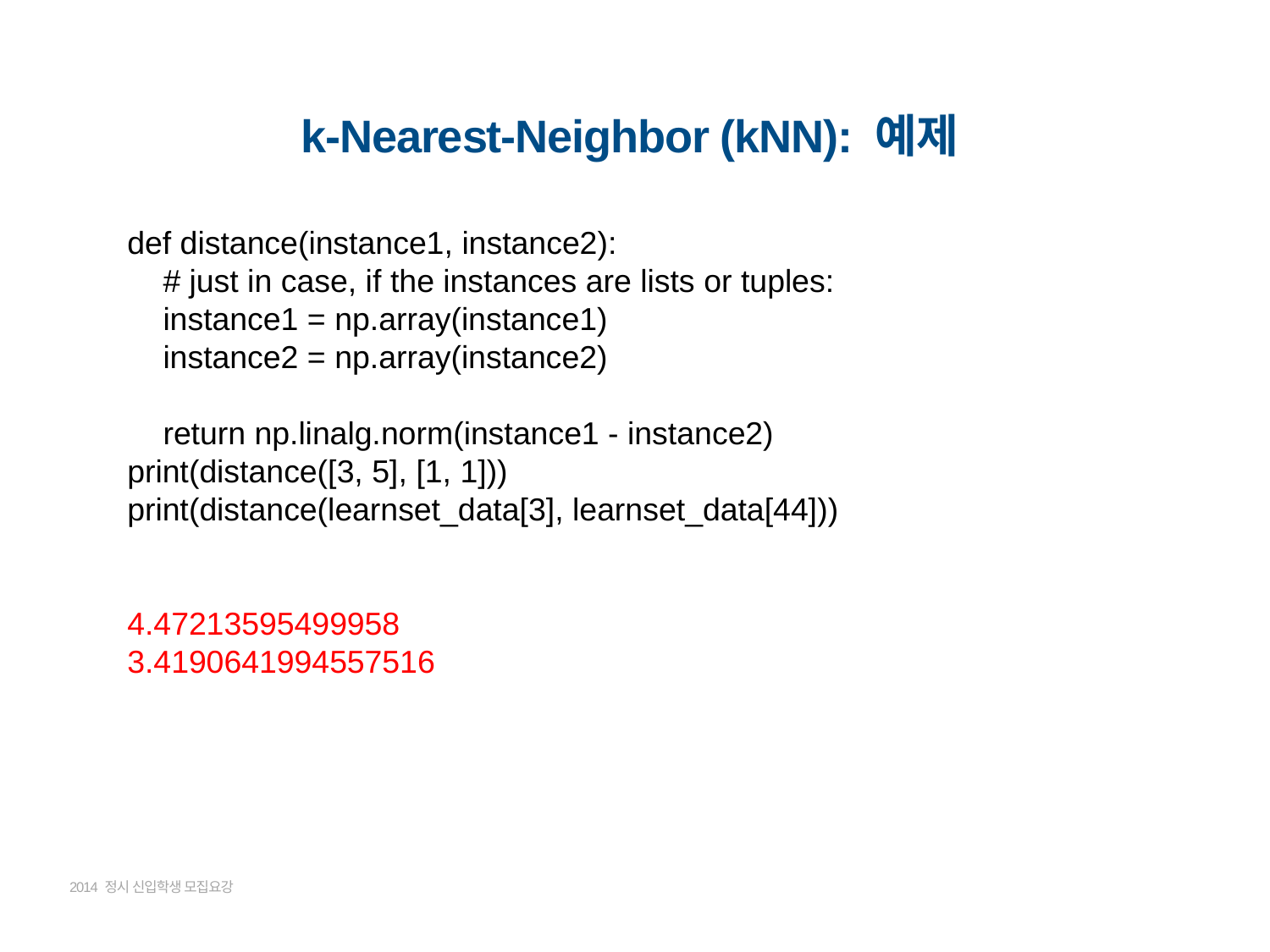

k-Nearest-Neighbor (kNN): 예제
def distance(instance1, instance2):
    # just in case, if the instances are lists or tuples:
    instance1 = np.array(instance1)
    instance2 = np.array(instance2)

    return np.linalg.norm(instance1 - instance2)
print(distance([3, 5], [1, 1]))
print(distance(learnset_data[3], learnset_data[44]))

4.47213595499958
3.4190641994557516
2014 정시 신입학생 모집요강